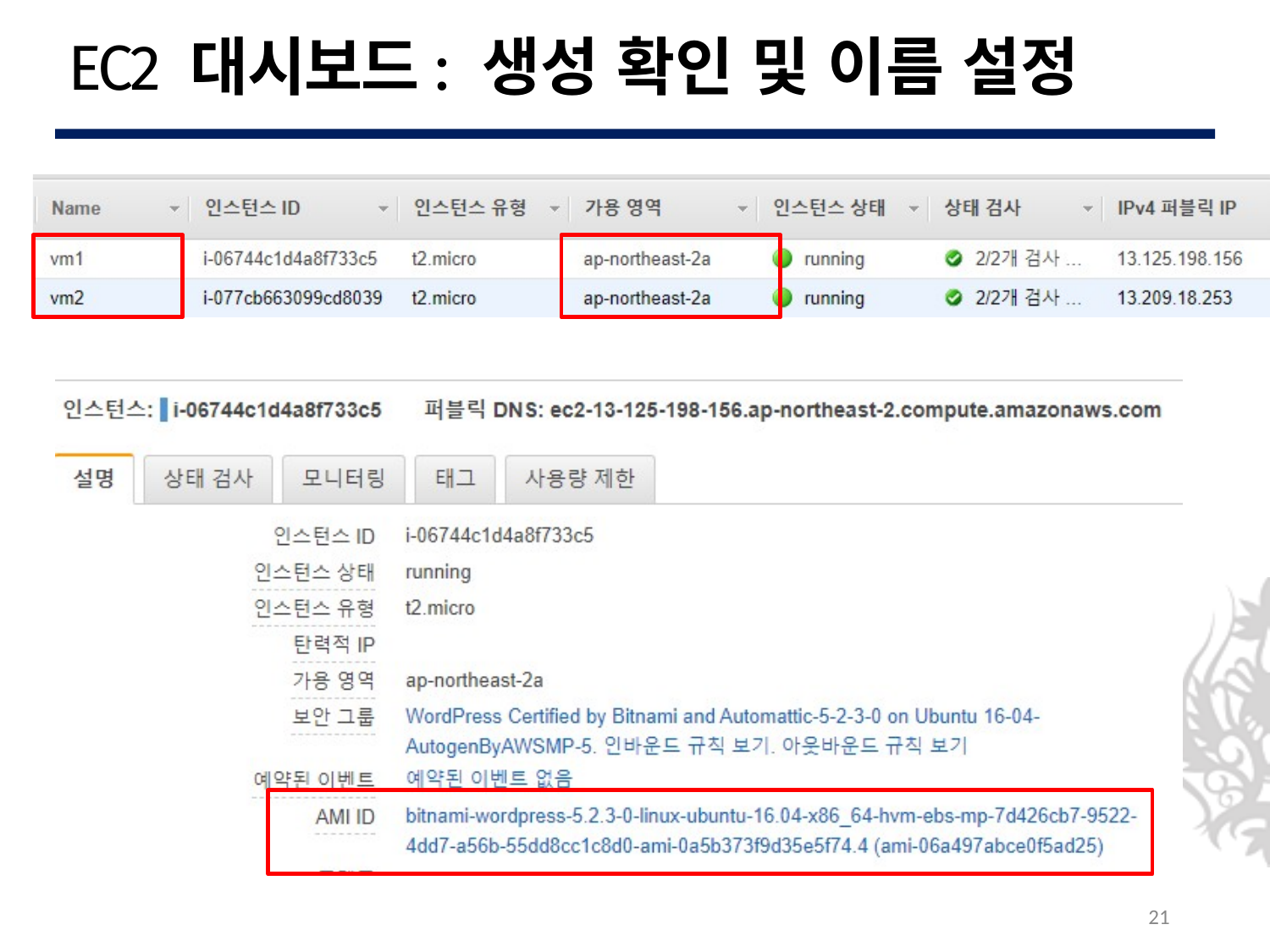

# EC2 대시보드: 생성 확인 및 이름 설정

21